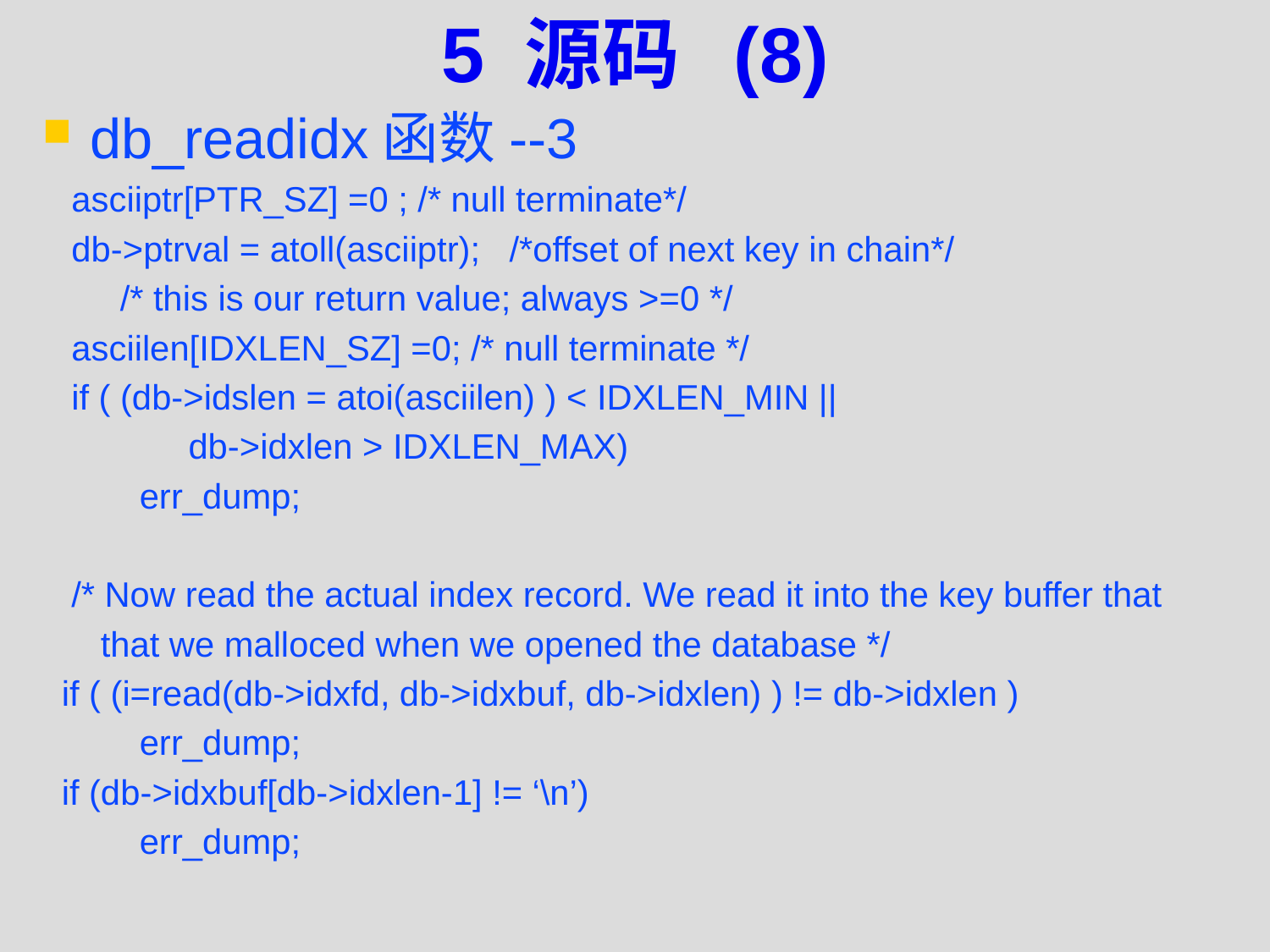

# 5 源码  (8)
db_readidx函数--3
   asciiptr[PTR_SZ] =0 ; /* null terminate*/
   db->ptrval = atoll(asciiptr);   /*offset of next key in chain*/
        /* this is our return value; always >=0 */
   asciilen[IDXLEN_SZ] =0; /* null terminate */
   if ( (db->idslen = atoi(asciilen) ) < IDXLEN_MIN ||
               db->idxlen > IDXLEN_MAX)
          err_dump;

   /* Now read the actual index record. We read it into the key buffer that
      that we malloced when we opened the database */
  if ( (i=read(db->idxfd, db->idxbuf, db->idxlen) ) != db->idxlen )
          err_dump;
  if (db->idxbuf[db->idxlen-1] != ‘\n’)
          err_dump;